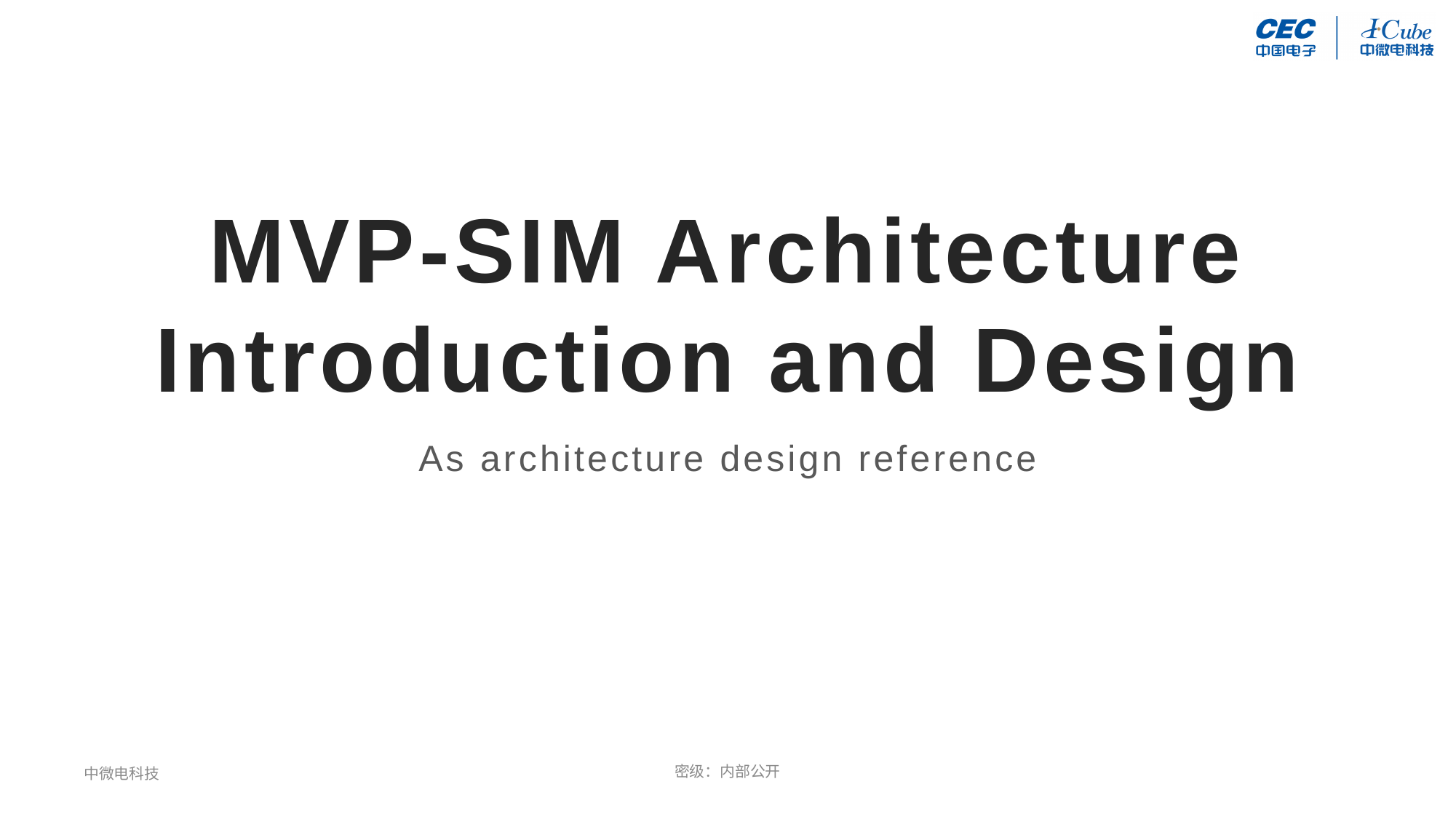

# MVP-SIM Architecture Introduction and Design
As architecture design reference
中微电科技
密级：内部公开
1